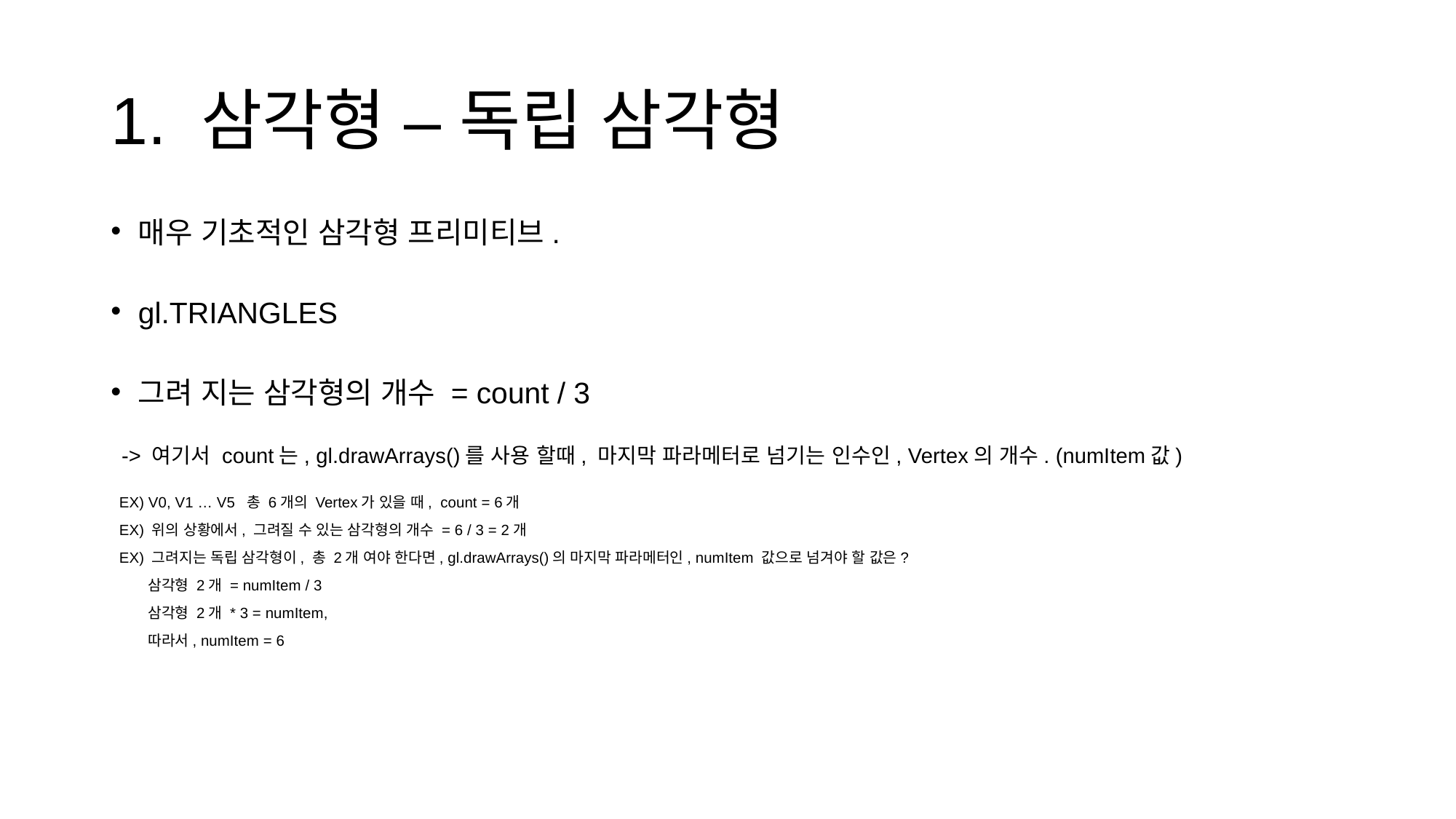

# 1. 삼각형 – 독립 삼각형
매우 기초적인 삼각형 프리미티브.

gl.TRIANGLES

그려 지는 삼각형의 개수 = count / 3
  -> 여기서 count는, gl.drawArrays()를 사용 할때, 마지막 파라메터로 넘기는 인수인, Vertex의 개수. (numItem값)
  EX) V0, V1 … V5  총 6개의 Vertex가 있을 때,  count = 6개
  EX) 위의 상황에서, 그려질 수 있는 삼각형의 개수 = 6 / 3 = 2개
  EX) 그려지는 독립 삼각형이, 총 2개 여야 한다면, gl.drawArrays()의 마지막 파라메터인, numItem 값으로 넘겨야 할 값은?
        삼각형 2개 = numItem / 3
        삼각형 2개 * 3 = numItem,
        따라서, numItem = 6